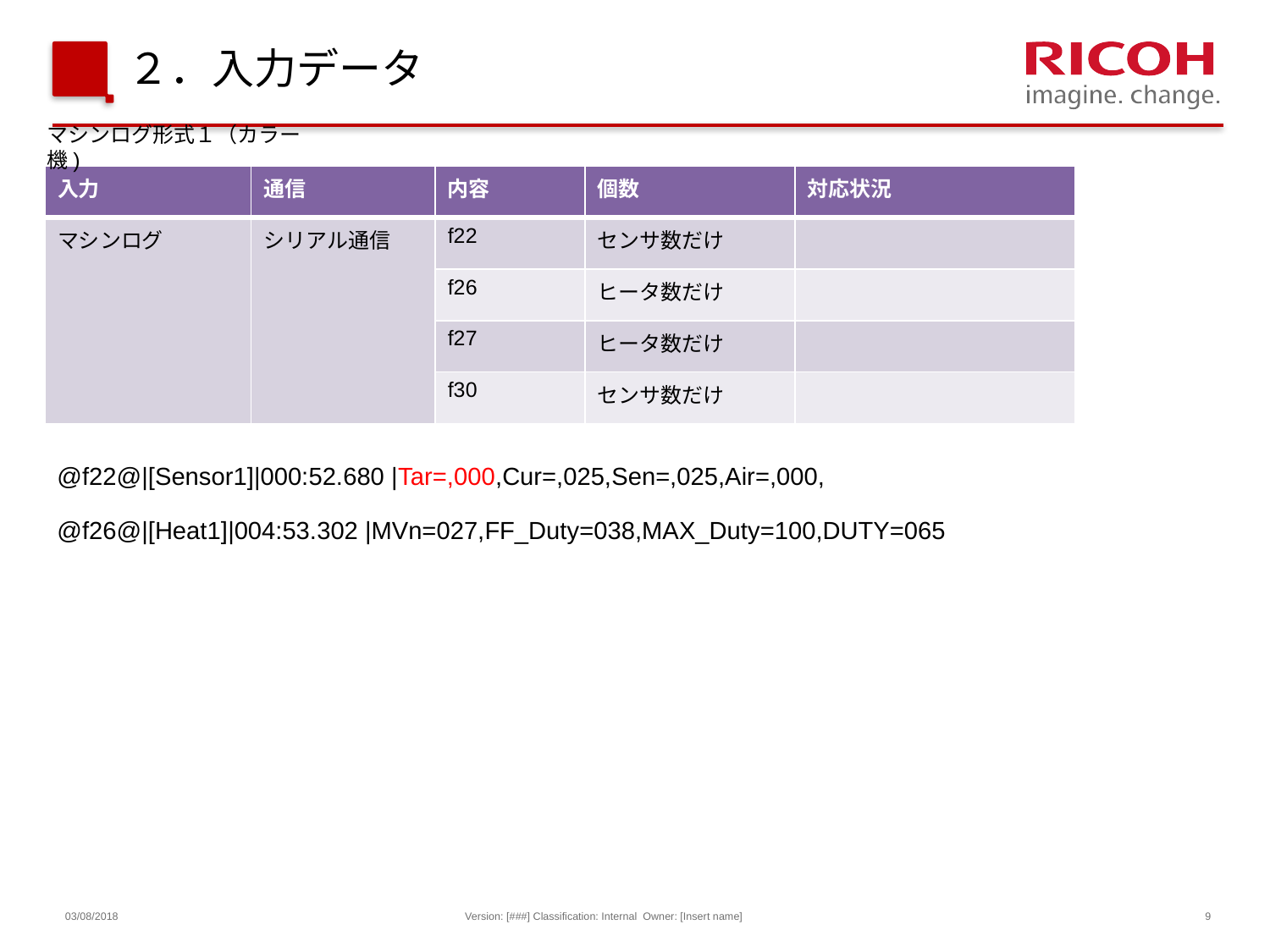

２．入力データ
マシンログ形式１（カラー機)
| 入力 | 通信 | 内容 | 個数 | 対応状況 |
| --- | --- | --- | --- | --- |
| マシンログ | シリアル通信 | f22 | センサ数だけ |  |
|  |  | f26 | ヒータ数だけ |  |
|  |  | f27 | ヒータ数だけ |  |
|  |  | f30 | センサ数だけ |  |
@f22@|[Sensor1]|000:52.680 |Tar=,000,Cur=,025,Sen=,025,Air=,000,
@f26@|[Heat1]|004:53.302 |MVn=027,FF_Duty=038,MAX_Duty=100,DUTY=065